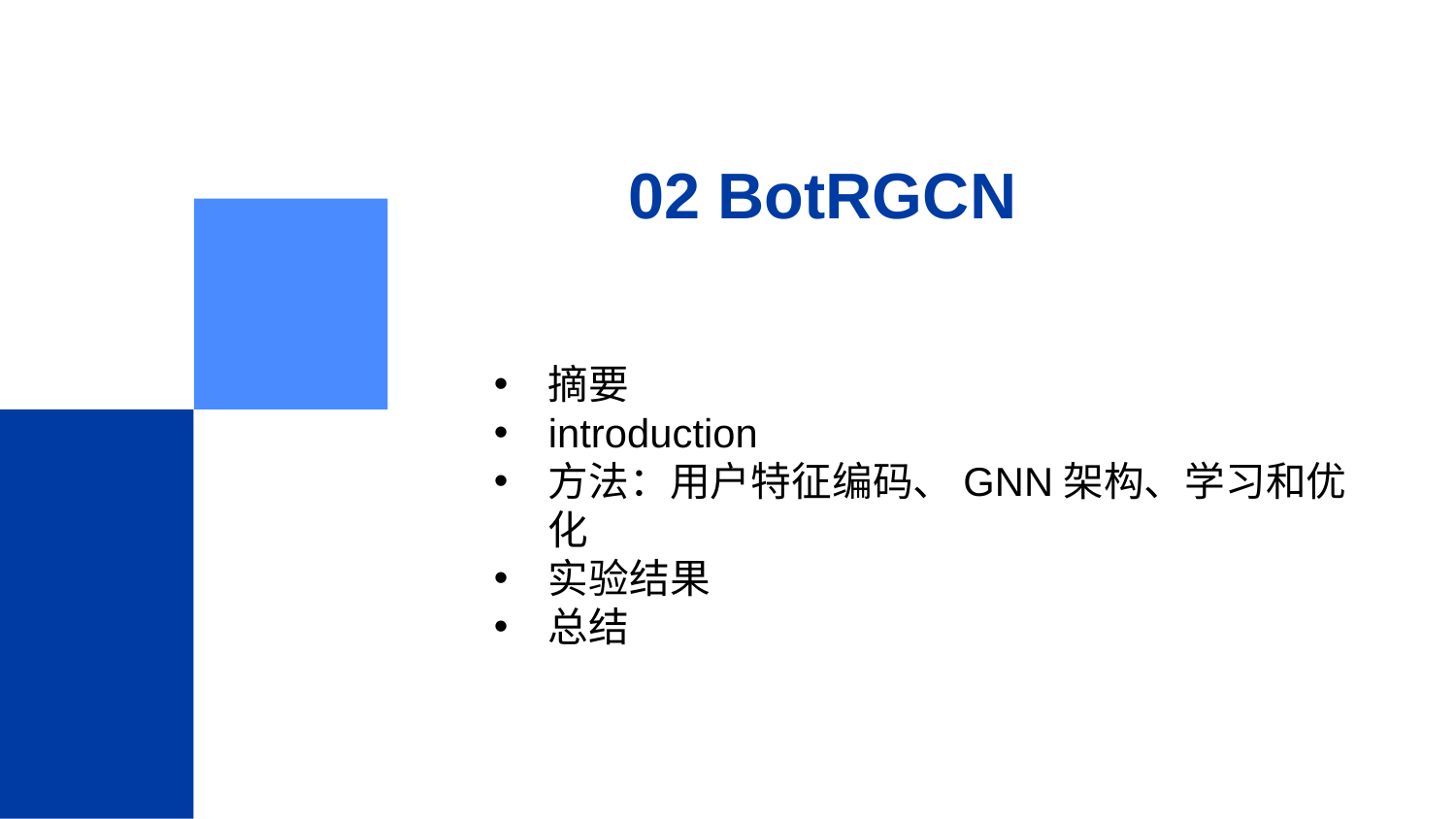

# 02 BotRGCN
摘要
introduction
方法：用户特征编码、GNN架构、学习和优化
实验结果
总结